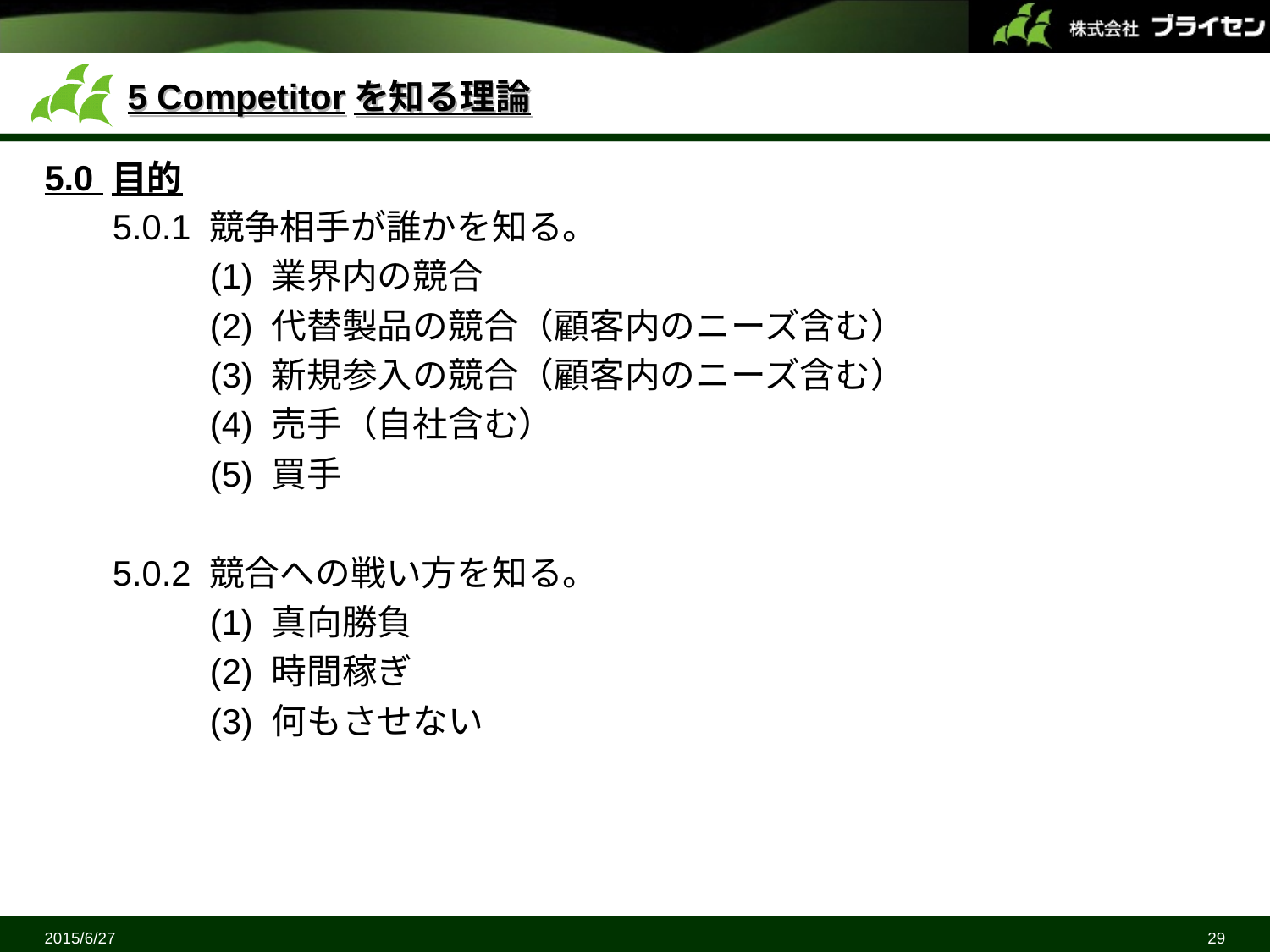

# 5 Competitorを知る理論
5.0 目的
       5.0.1 競争相手が誰かを知る。
                 (1) 業界内の競合
                 (2) 代替製品の競合（顧客内のニーズ含む）
                 (3) 新規参入の競合（顧客内のニーズ含む）
                 (4) 売手（自社含む）
                 (5) 買手

       5.0.2 競合への戦い方を知る。
                 (1) 真向勝負
                 (2) 時間稼ぎ
                 (3) 何もさせない

2015/6/27
29